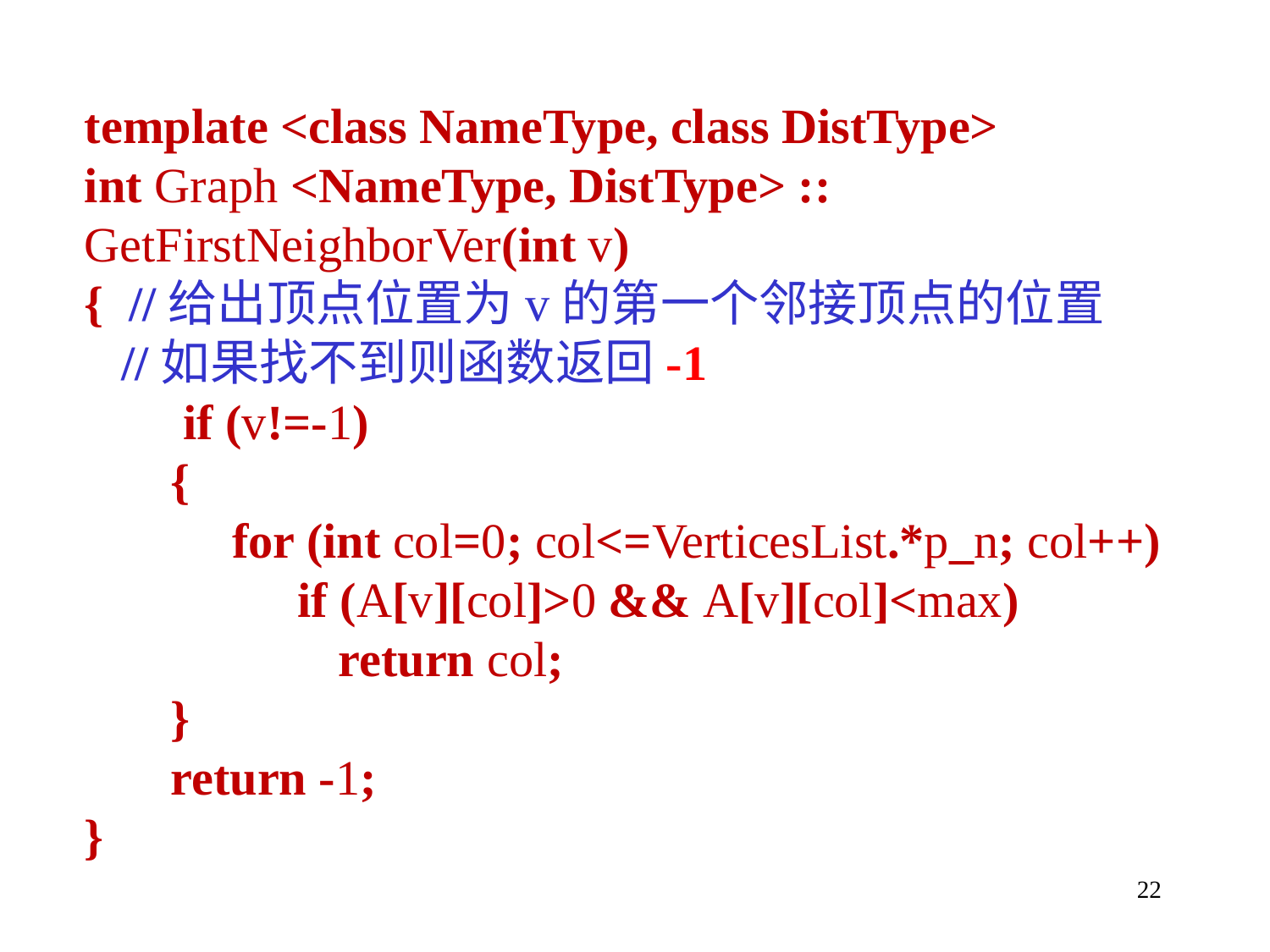

template <class NameType, class DistType>
int Graph <NameType, DistType> ::
GetFirstNeighborVer(int v)
{  //给出顶点位置为v的第一个邻接顶点的位置
   //如果找不到则函数返回-1
        if (v!=-1)
       {
            for (int col=0; col<=VerticesList.*p_n; col++)
	       if (A[v][col]>0 && A[v][col]<max)
		return col;
       }
       return -1;
}
22